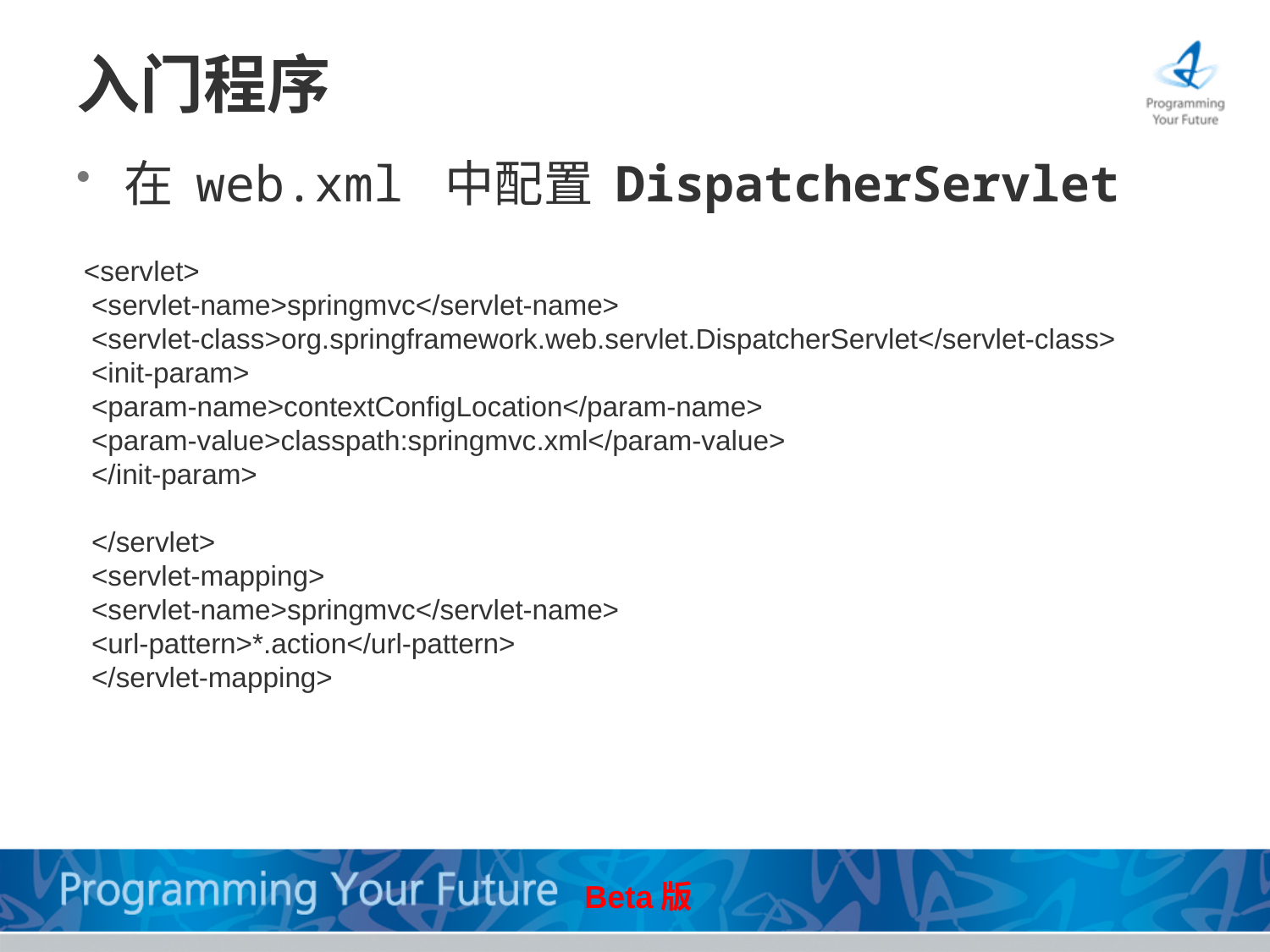

# 入门程序
在 web.xml 中配置 DispatcherServlet
 <servlet>
  <servlet-name>springmvc</servlet-name>
  <servlet-class>org.springframework.web.servlet.DispatcherServlet</servlet-class>
  <init-param>
  <param-name>contextConfigLocation</param-name>
  <param-value>classpath:springmvc.xml</param-value>
  </init-param>

  </servlet>
  <servlet-mapping>
  <servlet-name>springmvc</servlet-name>
  <url-pattern>*.action</url-pattern>
  </servlet-mapping>